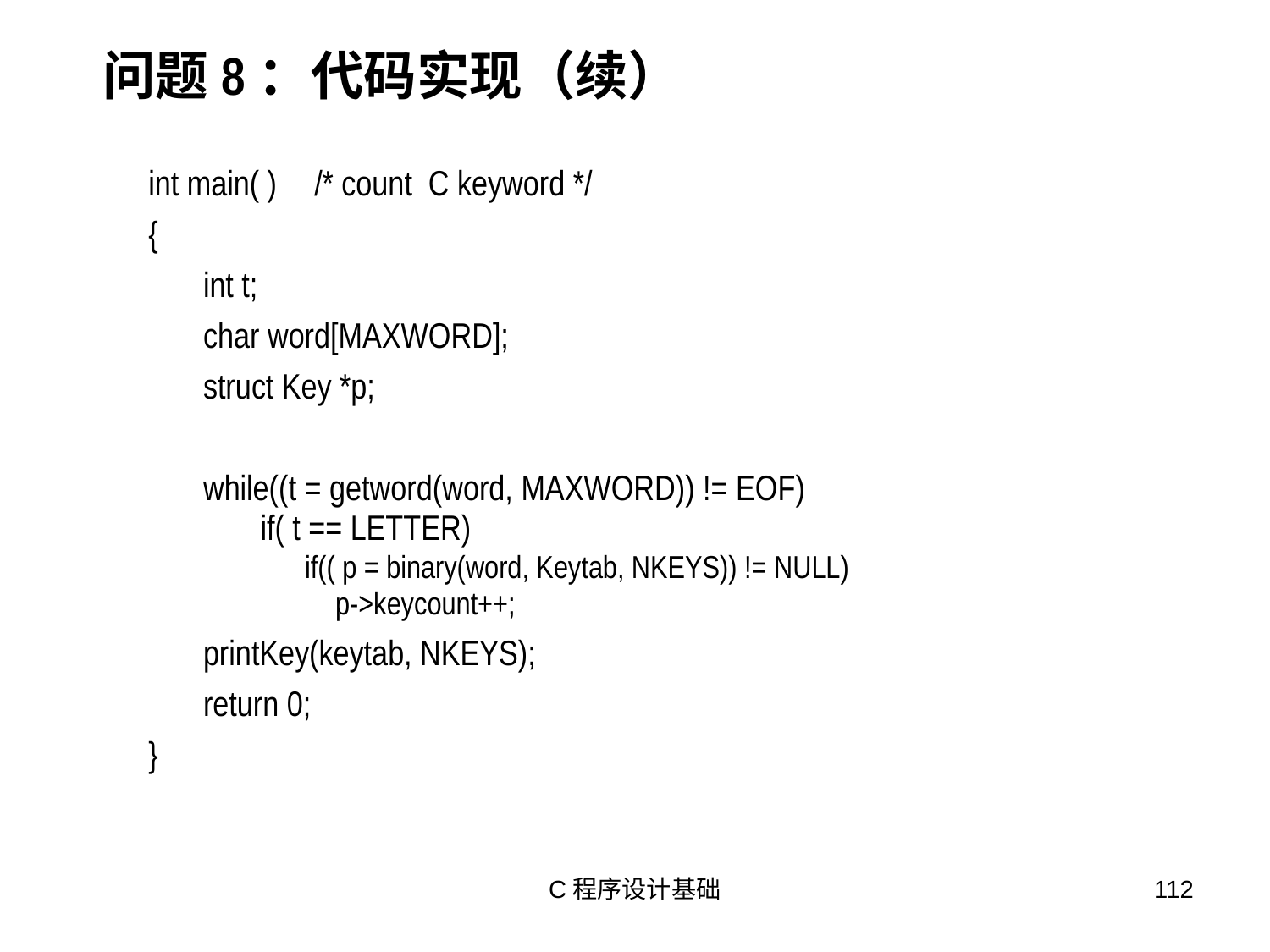

# 问题8：代码实现（续）
int main( )	/* count  C keyword */
{
int t;
char word[MAXWORD];
struct Key *p;

while((t = getword(word, MAXWORD)) != EOF)
if( t == LETTER)
    if(( p = binary(word, Keytab, NKEYS)) != NULL)
      p->keycount++;
printKey(keytab, NKEYS);
return 0;
}
C程序设计基础
112